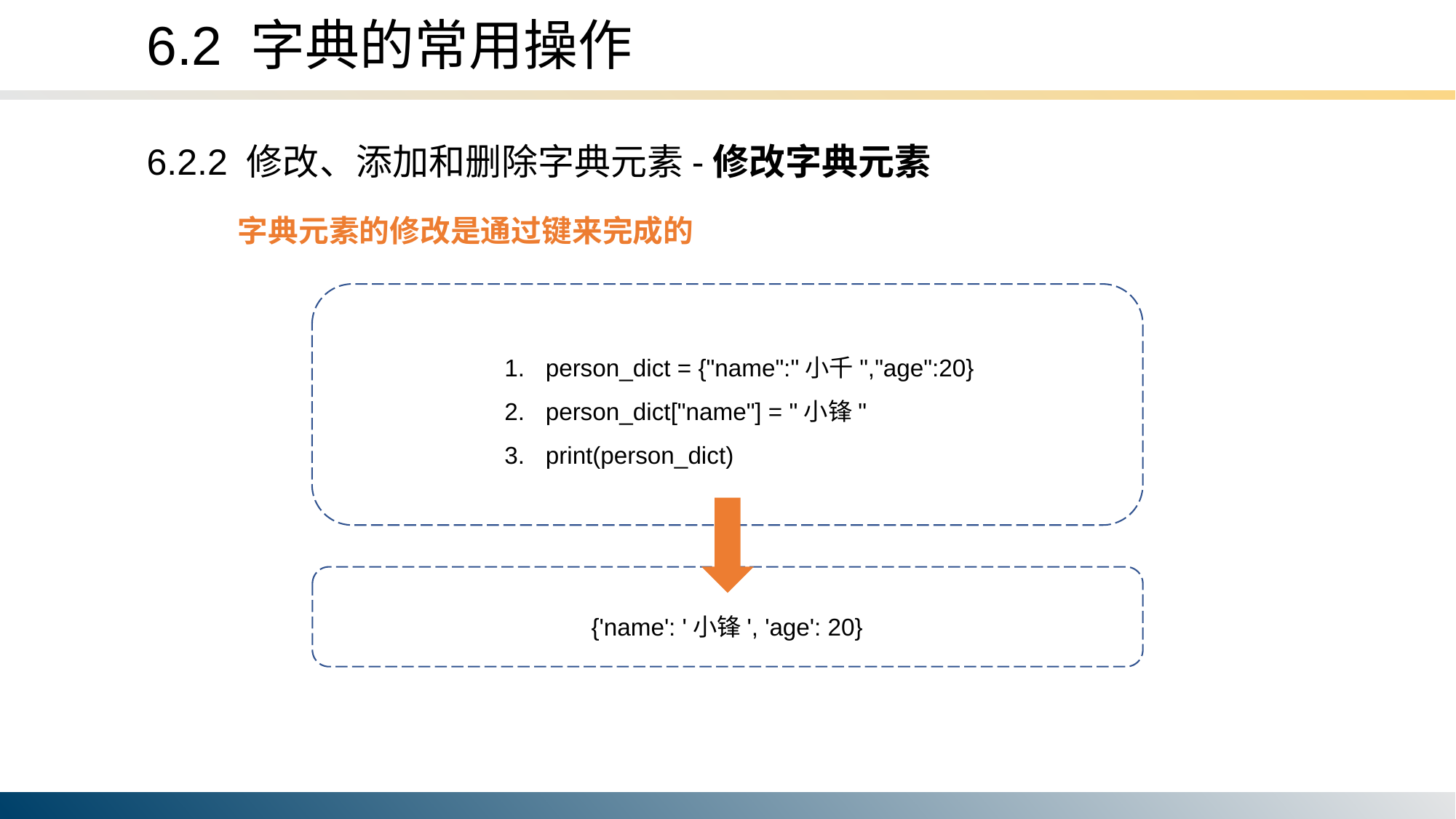

6.2 字典的常用操作
6.2.2 修改、添加和删除字典元素-修改字典元素
字典元素的修改是通过键来完成的

person_dict = {"name":"小千","age":20}
person_dict["name"] = "小锋"
print(person_dict)

{'name': '小锋', 'age': 20}